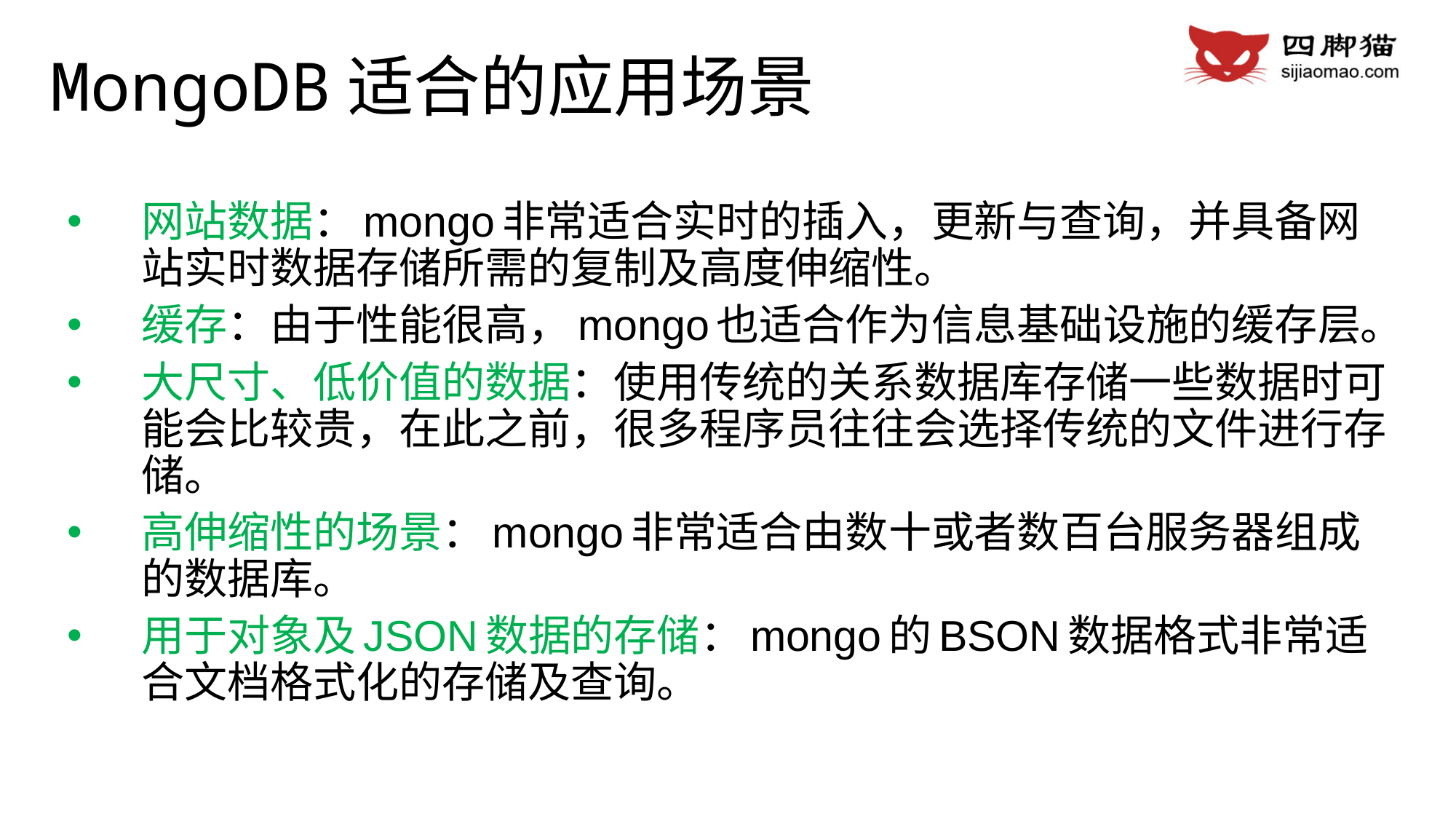

# MongoDB适合的应用场景
网站数据：mongo非常适合实时的插入，更新与查询，并具备网站实时数据存储所需的复制及高度伸缩性。
缓存：由于性能很高，mongo也适合作为信息基础设施的缓存层。
大尺寸、低价值的数据：使用传统的关系数据库存储一些数据时可能会比较贵，在此之前，很多程序员往往会选择传统的文件进行存储。
高伸缩性的场景：mongo非常适合由数十或者数百台服务器组成的数据库。
用于对象及JSON数据的存储：mongo的BSON数据格式非常适合文档格式化的存储及查询。